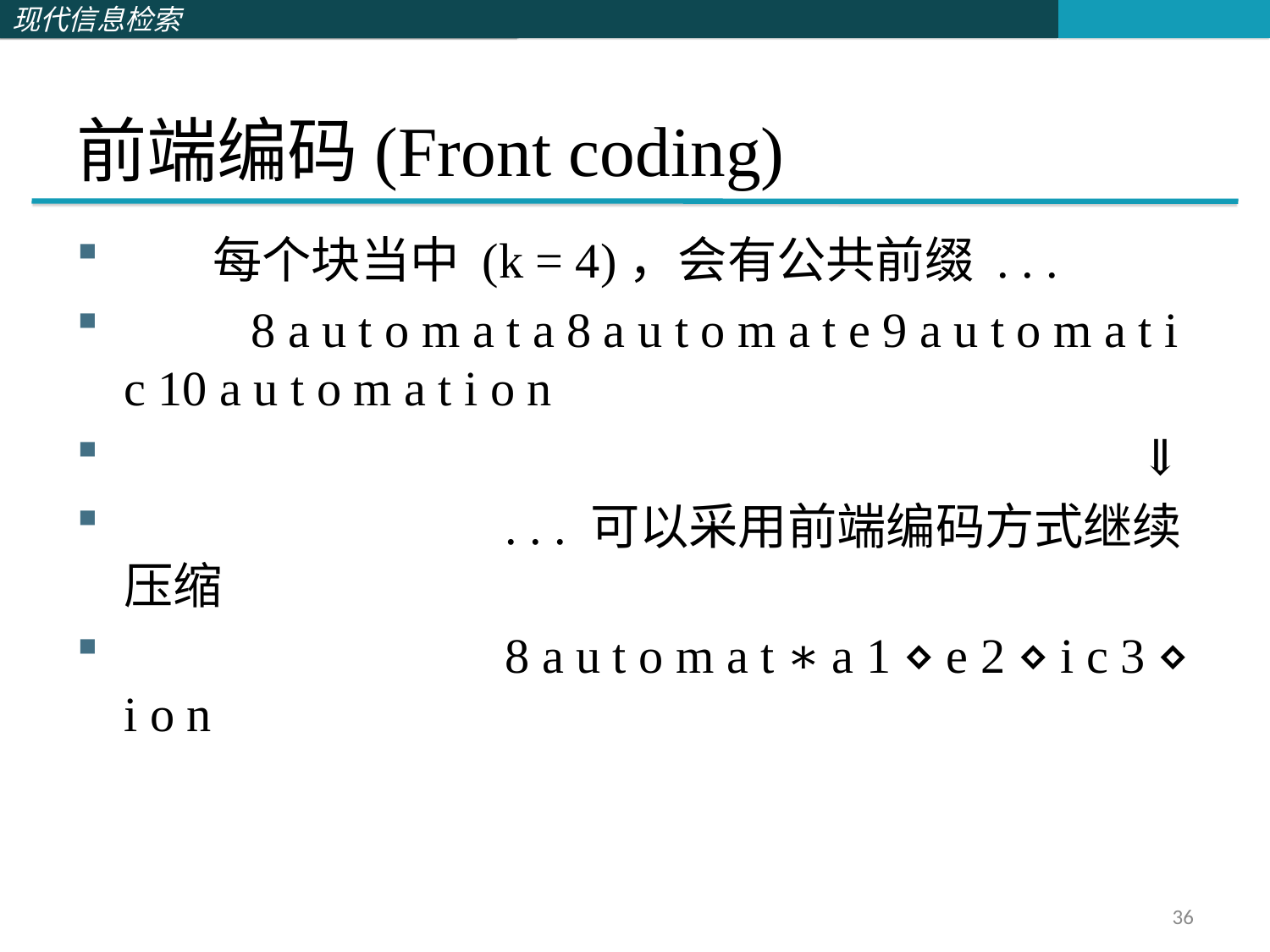

# 前端编码(Front coding)
       每个块当中 (k = 4)，会有公共前缀 . . .
	8 a u t o m a t a 8 a u t o m a t e 9 a u t o m a t i c 10 a u t o m a t i o n
								⇓
   			. . . 可以采用前端编码方式继续压缩
			8 a u t o m a t ∗ a 1 ⋄ e 2 ⋄ i c 3 ⋄ i o n

36